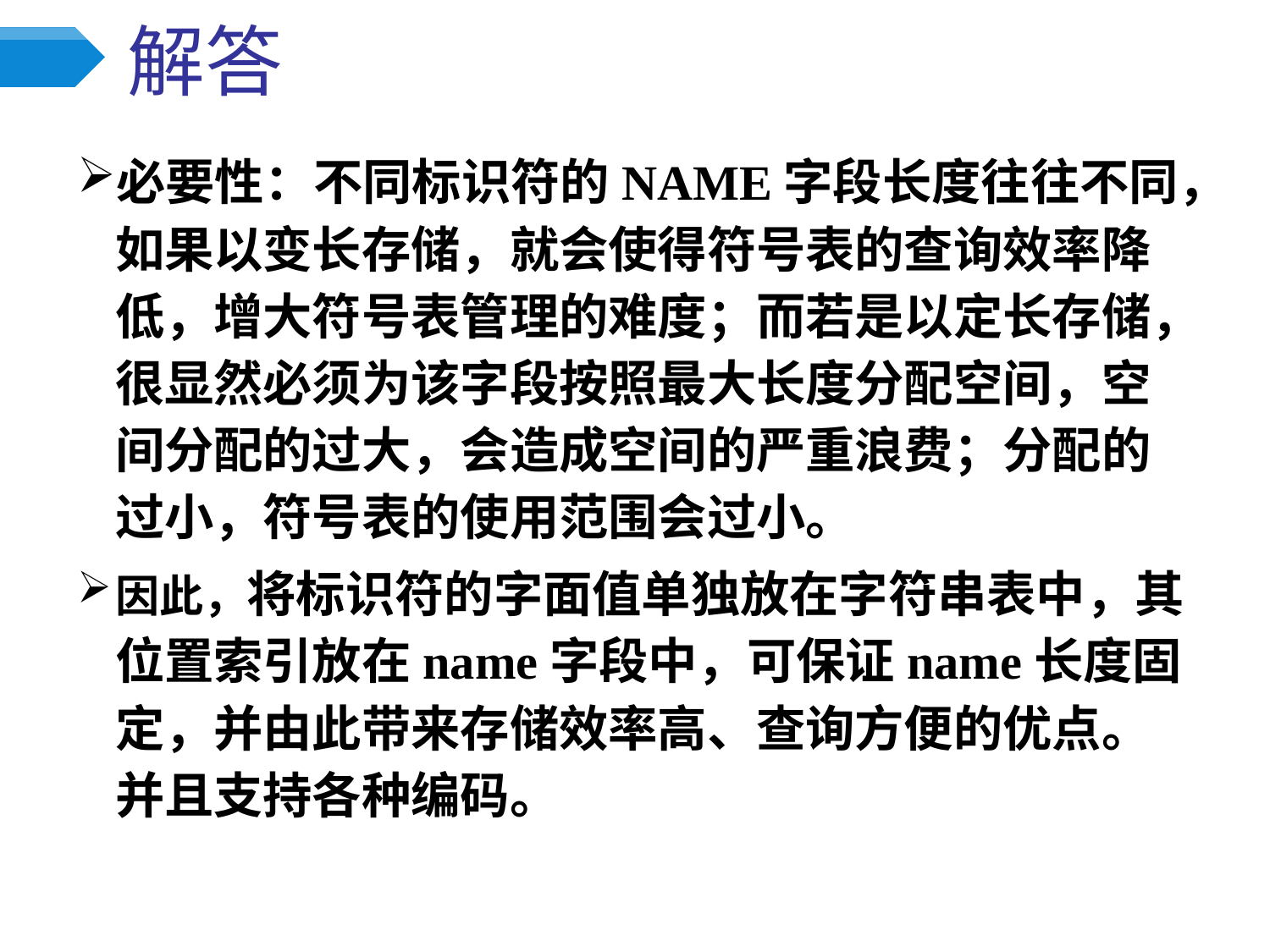

# 解答
必要性：不同标识符的NAME字段长度往往不同，如果以变长存储，就会使得符号表的查询效率降低，增大符号表管理的难度；而若是以定长存储，很显然必须为该字段按照最大长度分配空间，空间分配的过大，会造成空间的严重浪费；分配的过小，符号表的使用范围会过小。
因此，将标识符的字面值单独放在字符串表中，其位置索引放在name字段中，可保证name长度固定，并由此带来存储效率高、查询方便的优点。并且支持各种编码。